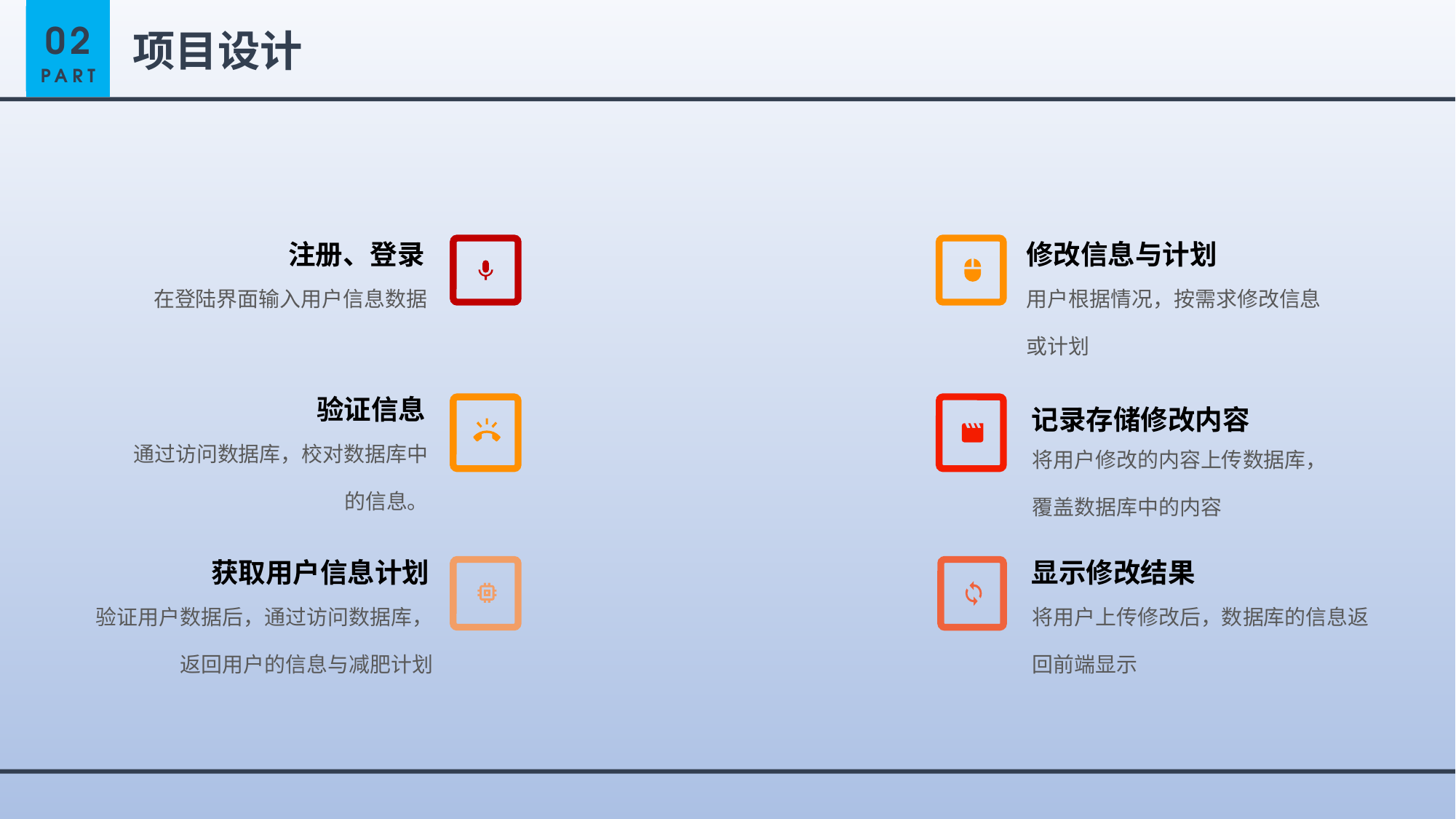

02
PART

02
PART
项目设计

修改信息与计划
注册、登录

在登陆界面输入用户信息数据
用户根据情况，按需求修改信息或计划
验证信息
记录存储修改内容

通过访问数据库，校对数据库中的信息。
将用户修改的内容上传数据库，覆盖数据库中的内容
获取用户信息计划
显示修改结果

    验证用户数据后，通过访问数据库，返回用户的信息与减肥计划
将用户上传修改后，数据库的信息返回前端显示